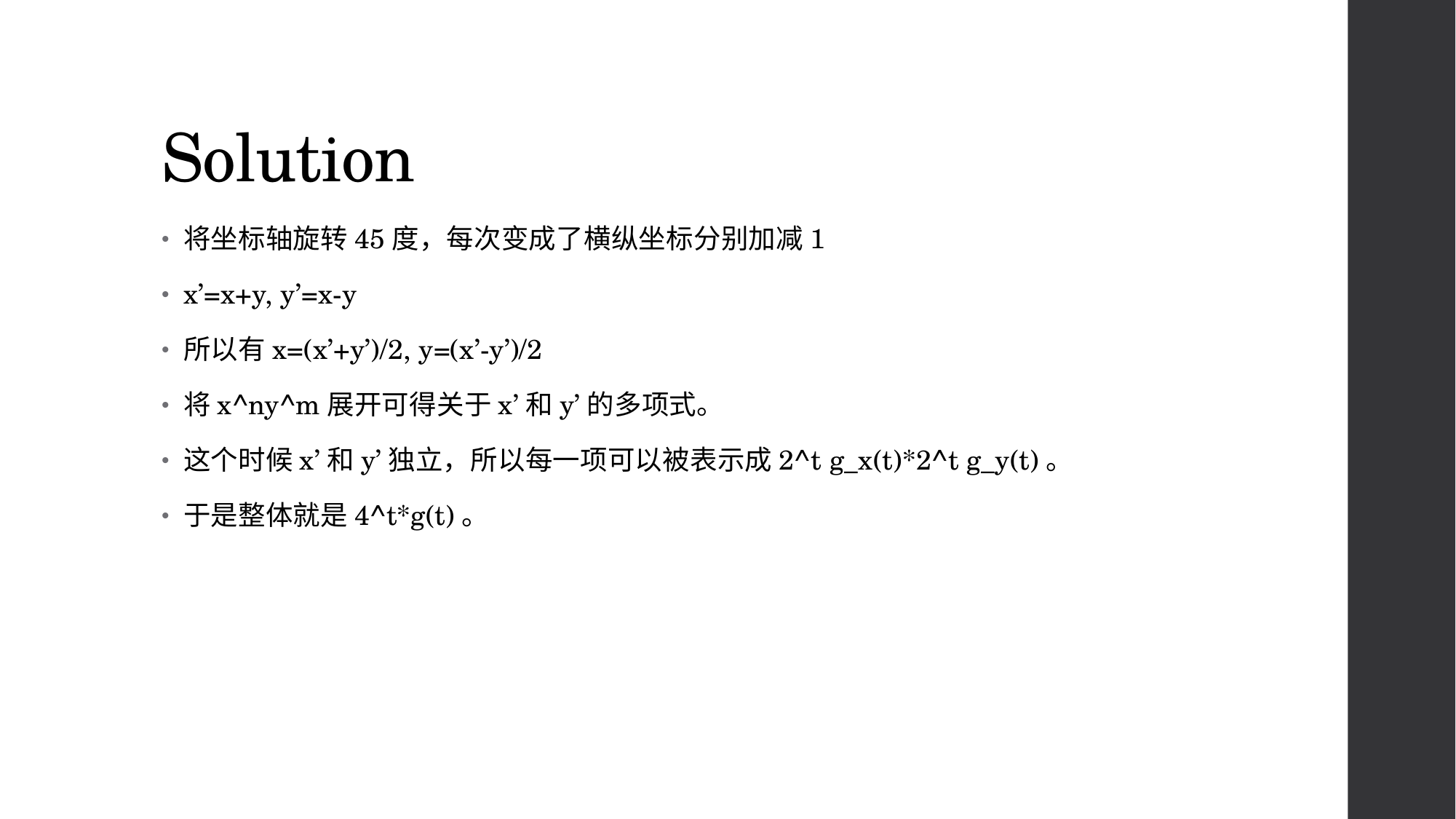

# Solution
将坐标轴旋转45度，每次变成了横纵坐标分别加减1
x’=x+y, y’=x-y
所以有x=(x’+y’)/2, y=(x’-y’)/2
将x^ny^m展开可得关于x’和y’的多项式。
这个时候x’和y’独立，所以每一项可以被表示成2^t g_x(t)*2^t g_y(t)。
于是整体就是4^t*g(t)。